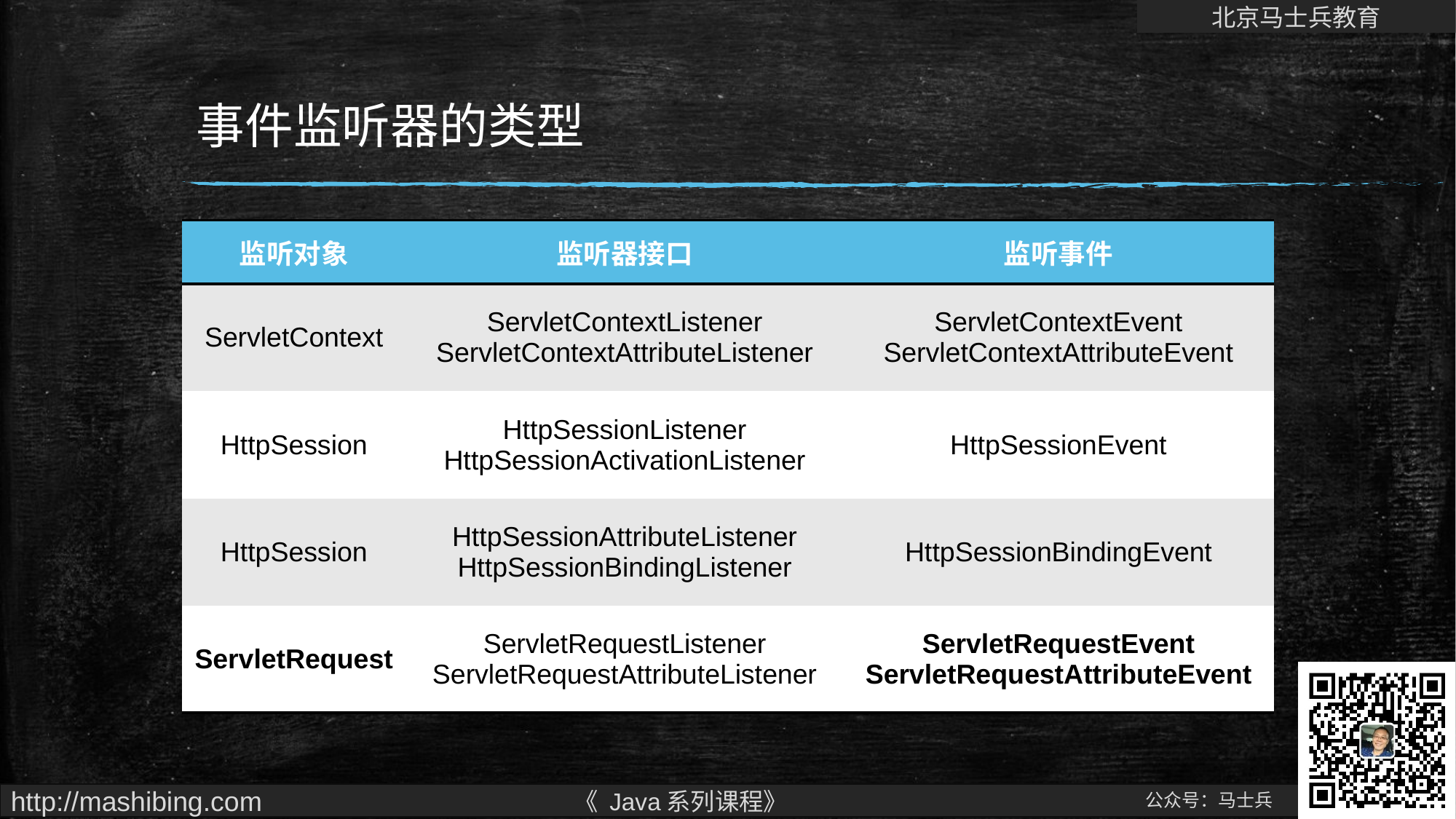

# 事件监听器的类型
| 监听对象 | 监听器接口 | 监听事件 |
| --- | --- | --- |
| ServletContext | ServletContextListener ServletContextAttributeListener | ServletContextEvent ServletContextAttributeEvent |
| HttpSession | HttpSessionListener HttpSessionActivationListener | HttpSessionEvent |
| HttpSession | HttpSessionAttributeListener HttpSessionBindingListener | HttpSessionBindingEvent |
| ServletRequest | ServletRequestListener ServletRequestAttributeListener | ServletRequestEvent ServletRequestAttributeEvent |